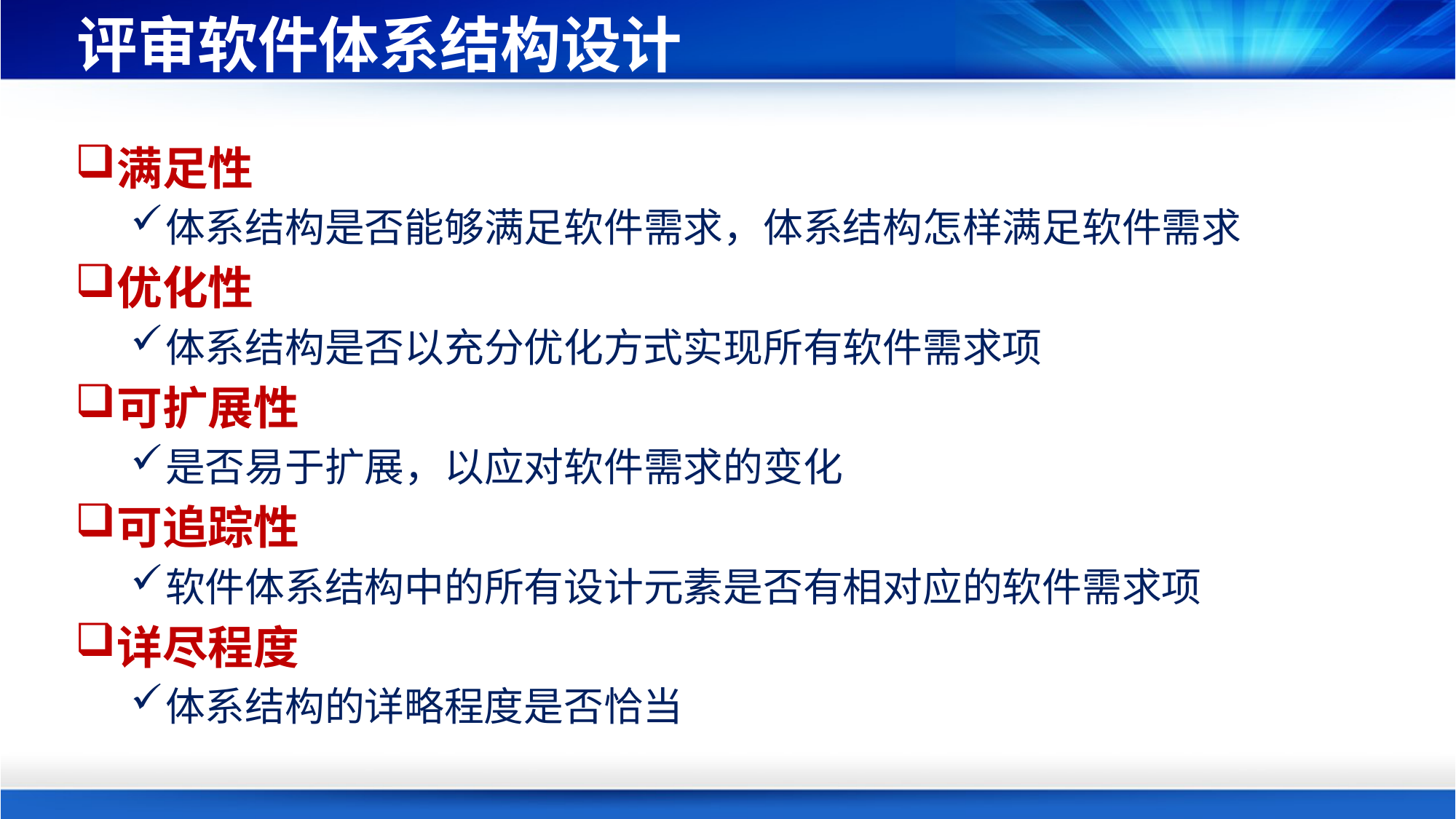

# 评审软件体系结构设计
满足性
体系结构是否能够满足软件需求，体系结构怎样满足软件需求
优化性
体系结构是否以充分优化方式实现所有软件需求项
可扩展性
是否易于扩展，以应对软件需求的变化
可追踪性
软件体系结构中的所有设计元素是否有相对应的软件需求项
详尽程度
体系结构的详略程度是否恰当